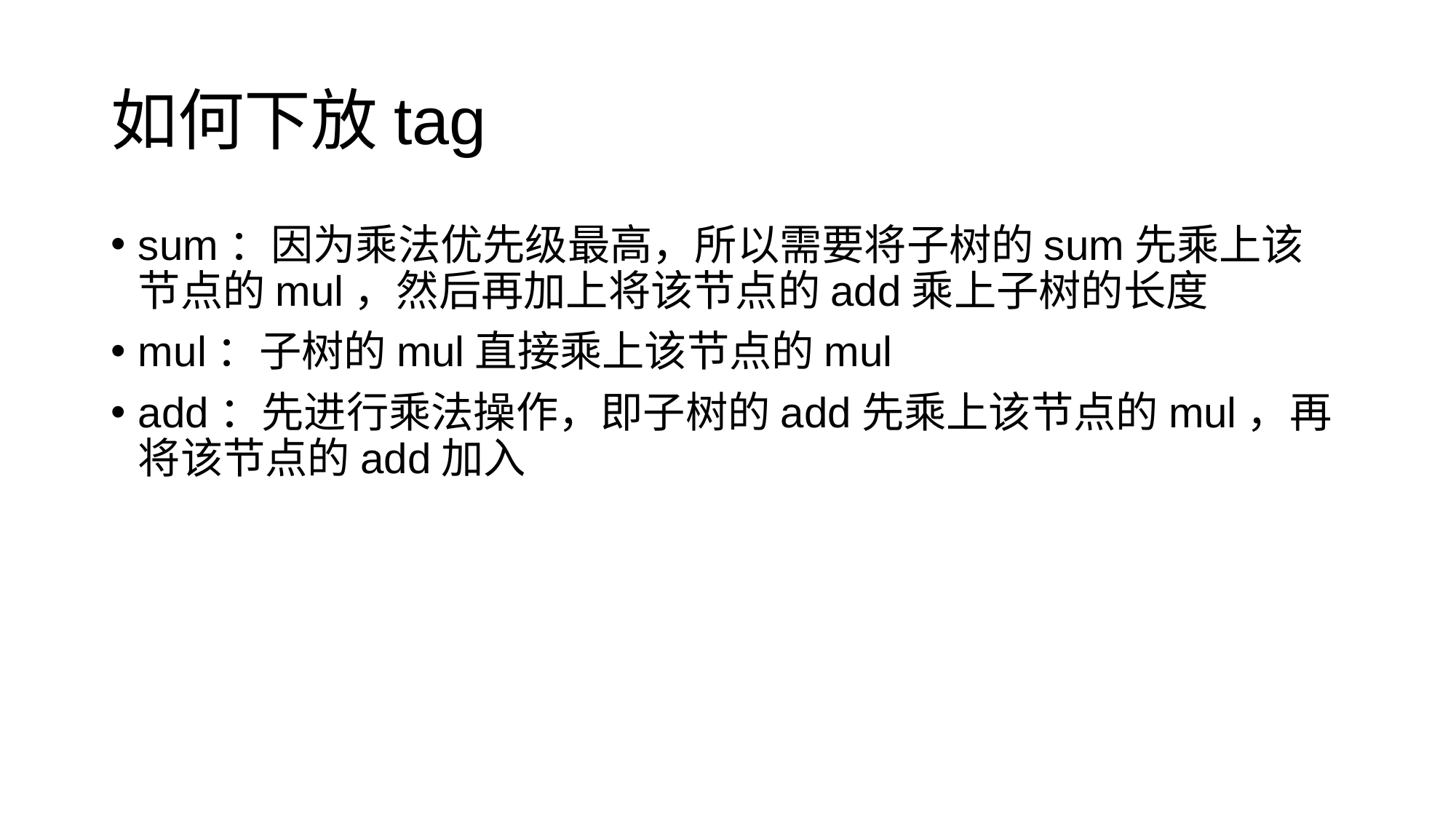

# 如何下放tag
sum：因为乘法优先级最高，所以需要将子树的sum先乘上该节点的mul，然后再加上将该节点的add乘上子树的长度
mul：子树的mul直接乘上该节点的mul
add：先进行乘法操作，即子树的add先乘上该节点的mul，再将该节点的add加入